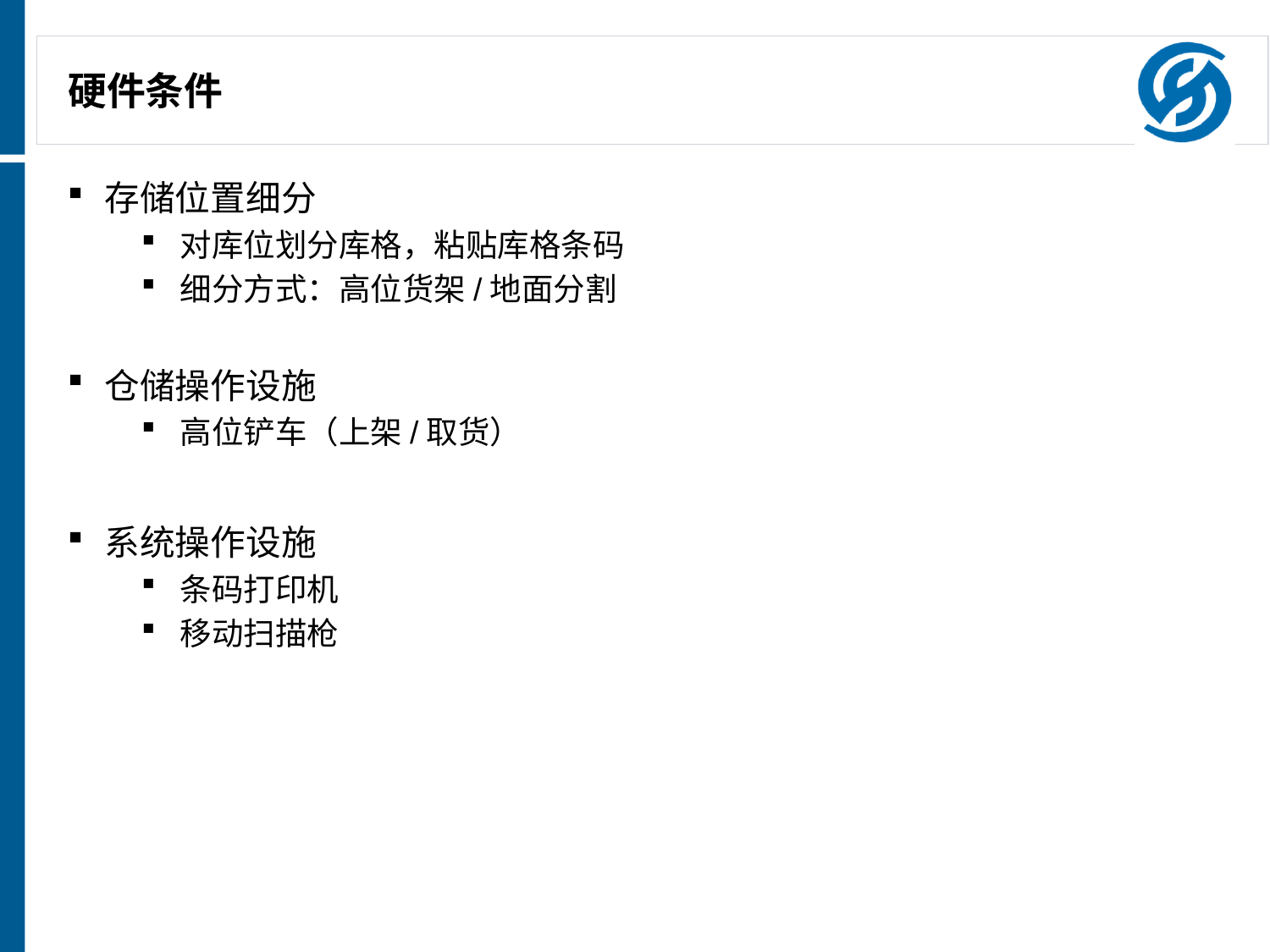

# 硬件条件
存储位置细分
对库位划分库格，粘贴库格条码
细分方式：高位货架/地面分割

仓储操作设施
高位铲车（上架/取货）

系统操作设施
条码打印机
移动扫描枪